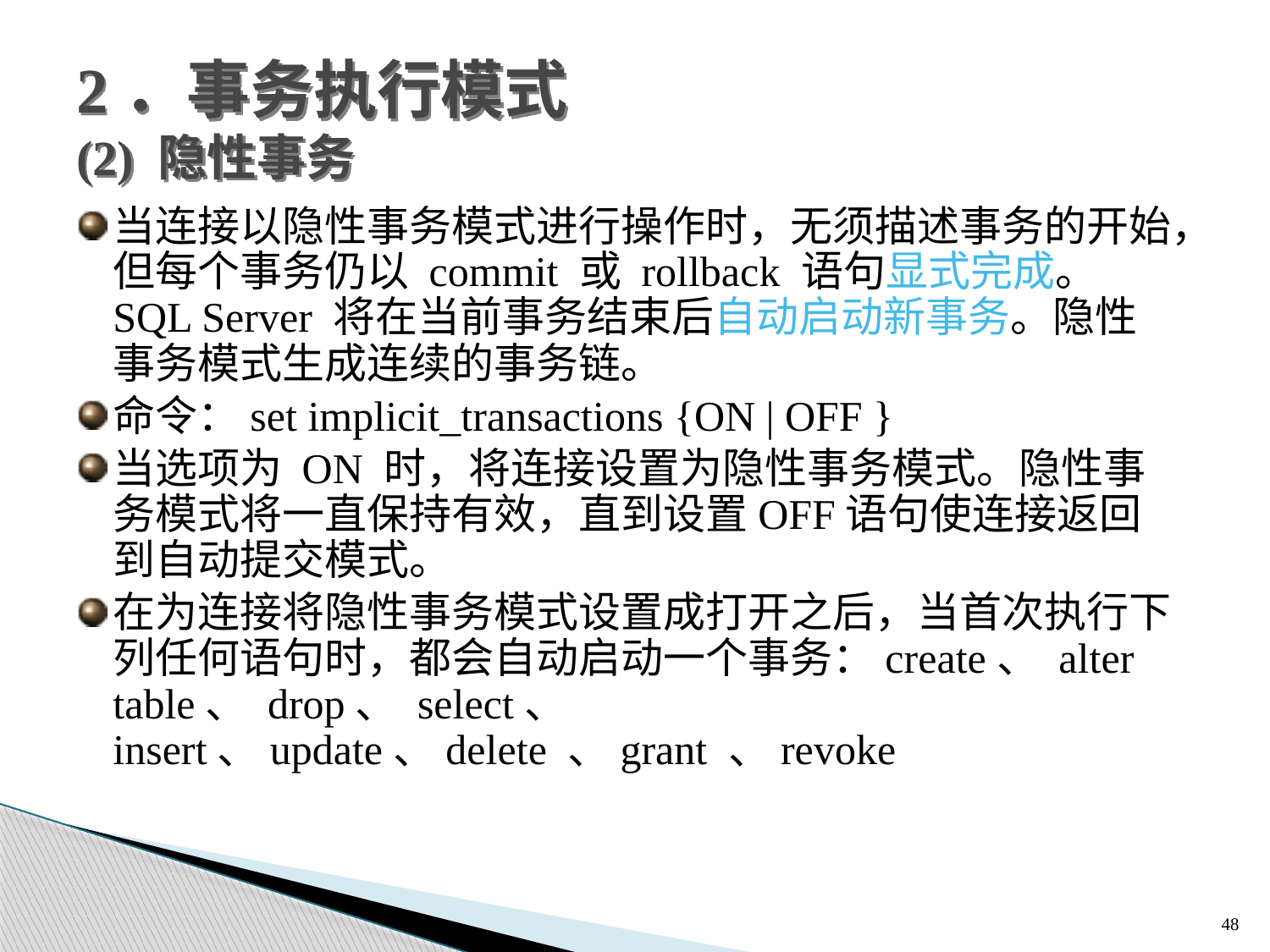

# 2．事务执行模式 (2) 隐性事务
当连接以隐性事务模式进行操作时，无须描述事务的开始，但每个事务仍以 commit 或 rollback 语句显式完成。 SQL Server 将在当前事务结束后自动启动新事务。隐性事务模式生成连续的事务链。
命令：set implicit_transactions {ON | OFF }
当选项为 ON 时，将连接设置为隐性事务模式。隐性事务模式将一直保持有效，直到设置OFF语句使连接返回到自动提交模式。
在为连接将隐性事务模式设置成打开之后，当首次执行下列任何语句时，都会自动启动一个事务：create、 alter table、 drop、 select、 insert、update、delete 、grant 、revoke
48